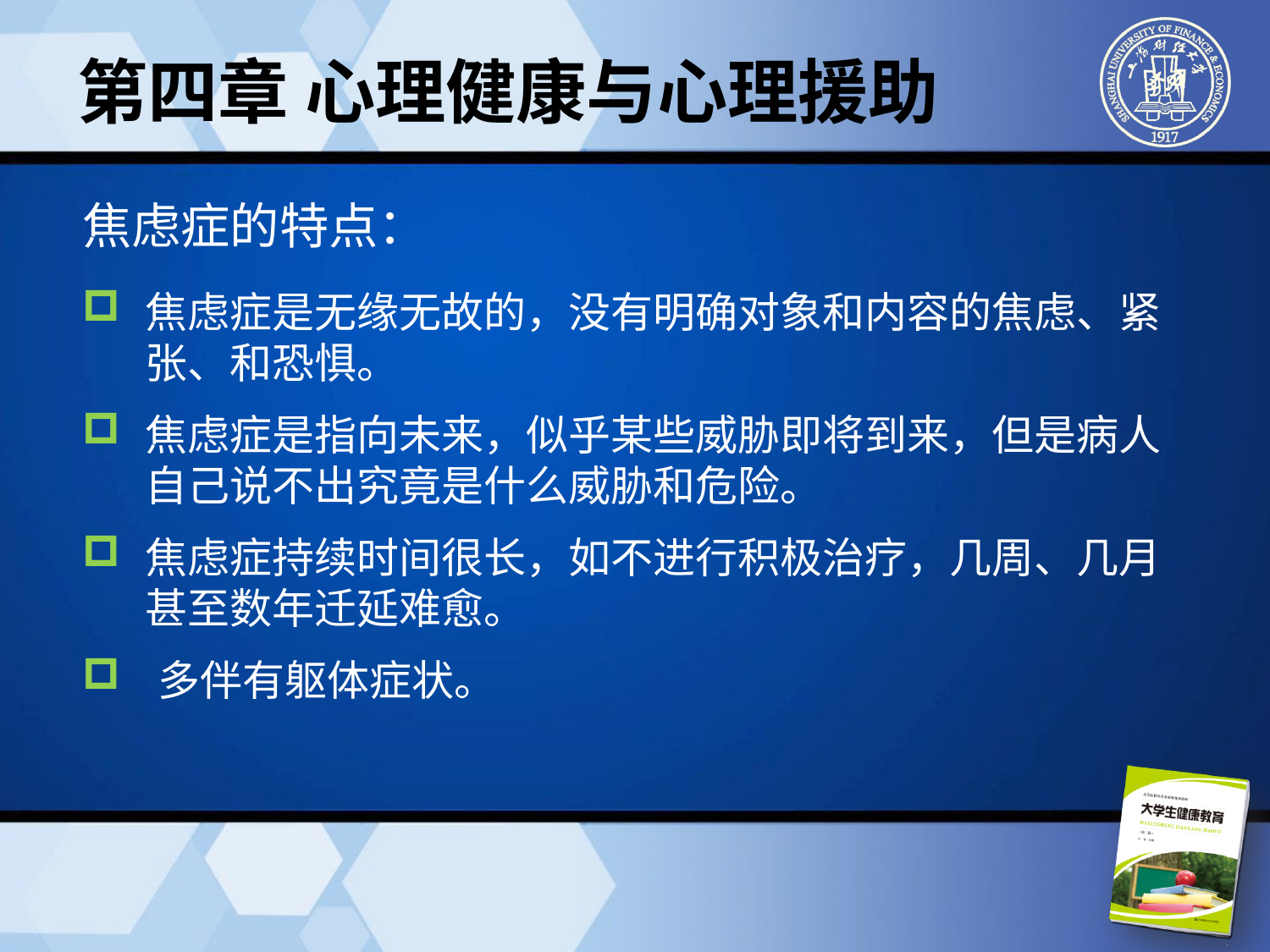

第四章 心理健康与心理援助
焦虑症的特点：
焦虑症是无缘无故的，没有明确对象和内容的焦虑、紧张、和恐惧。
焦虑症是指向未来，似乎某些威胁即将到来，但是病人自己说不出究竟是什么威胁和危险。
焦虑症持续时间很长，如不进行积极治疗，几周、几月甚至数年迁延难愈。
  多伴有躯体症状。